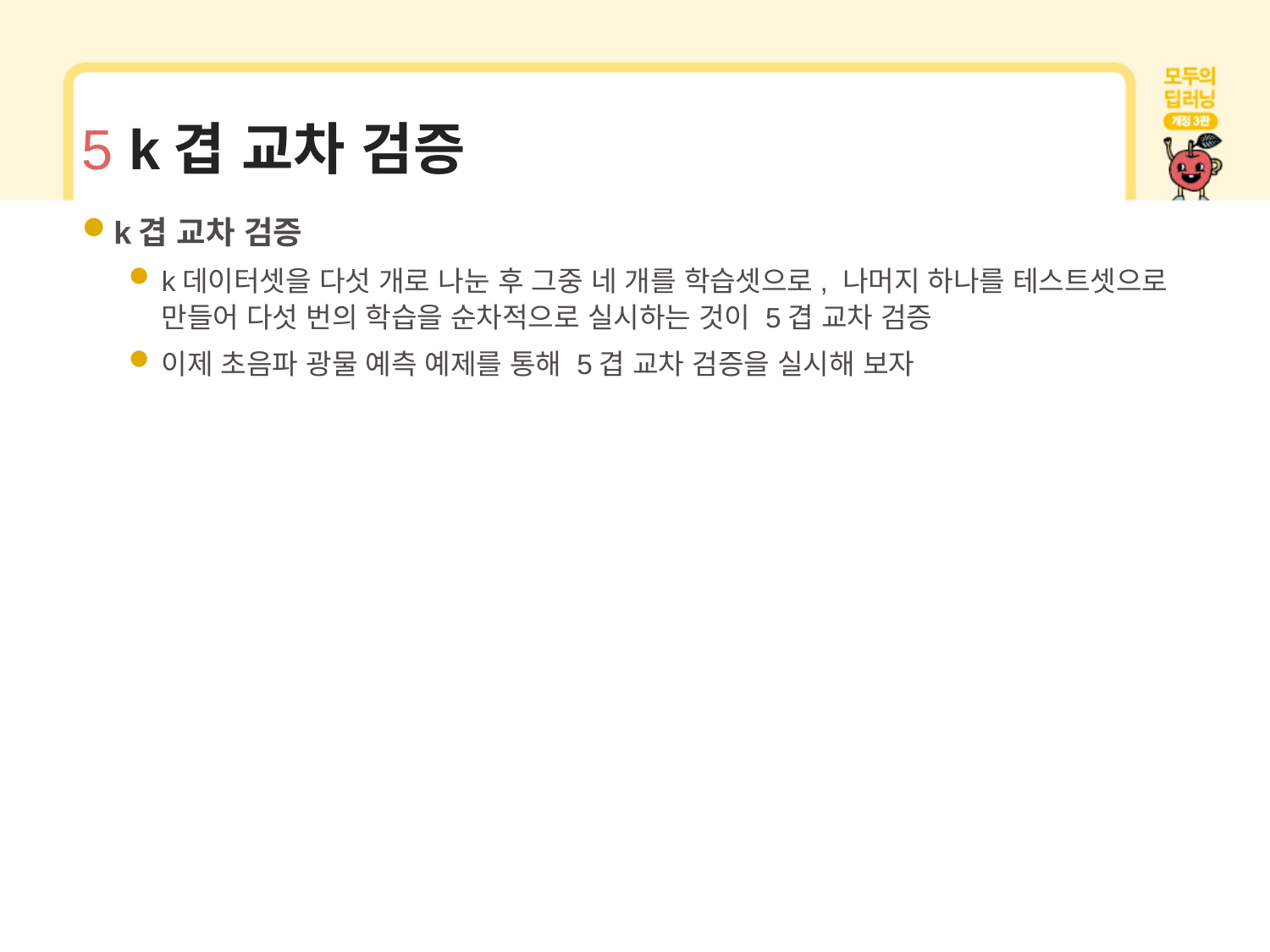

# 5 k겹 교차 검증
k겹 교차 검증
k데이터셋을 다섯 개로 나눈 후 그중 네 개를 학습셋으로, 나머지 하나를 테스트셋으로 만들어 다섯 번의 학습을 순차적으로 실시하는 것이 5겹 교차 검증
이제 초음파 광물 예측 예제를 통해 5겹 교차 검증을 실시해 보자